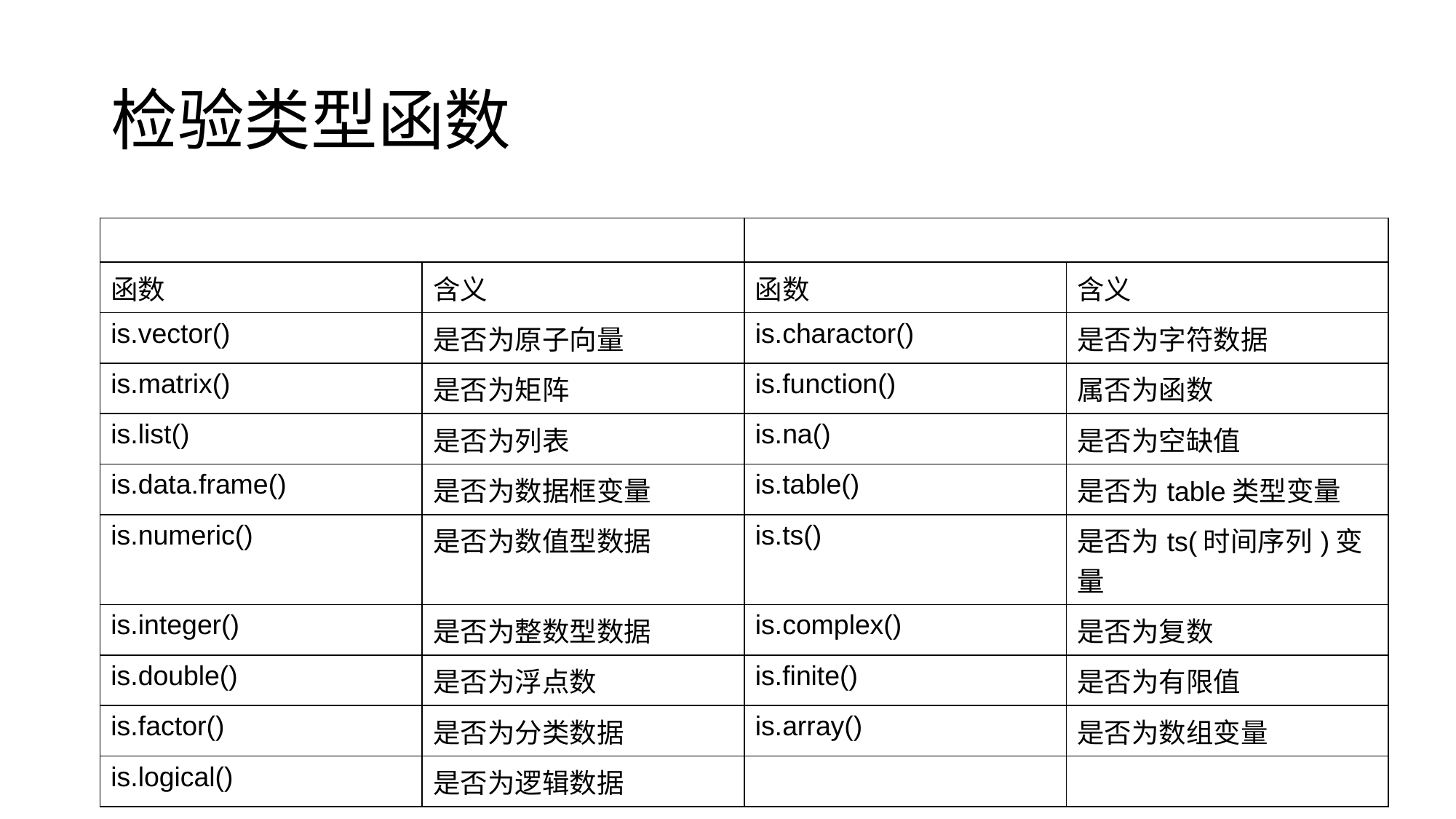

# 检验类型函数
|  |  |  |  |
| --- | --- | --- | --- |
| 函数 | 含义 | 函数 | 含义 |
| is.vector() | 是否为原子向量 | is.charactor() | 是否为字符数据 |
| is.matrix() | 是否为矩阵 | is.function() | 属否为函数 |
| is.list() | 是否为列表 | is.na() | 是否为空缺值 |
| is.data.frame() | 是否为数据框变量 | is.table() | 是否为table类型变量 |
| is.numeric() | 是否为数值型数据 | is.ts() | 是否为ts(时间序列)变量 |
| is.integer() | 是否为整数型数据 | is.complex() | 是否为复数 |
| is.double() | 是否为浮点数 | is.finite() | 是否为有限值 |
| is.factor() | 是否为分类数据 | is.array() | 是否为数组变量 |
| is.logical() | 是否为逻辑数据 |  |  |